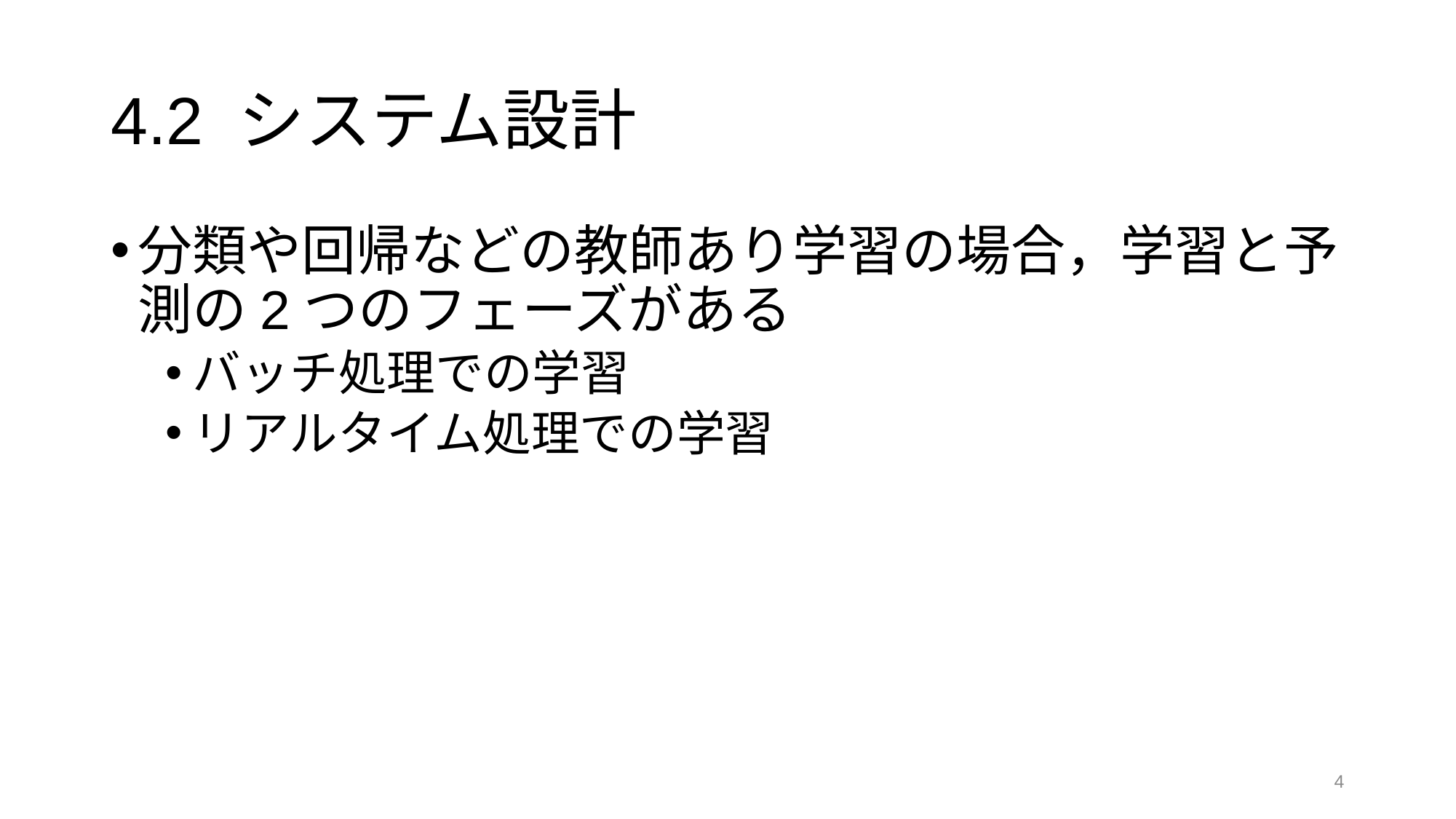

# 4.2 システム設計
分類や回帰などの教師あり学習の場合，学習と予測の2つのフェーズがある
バッチ処理での学習
リアルタイム処理での学習
4